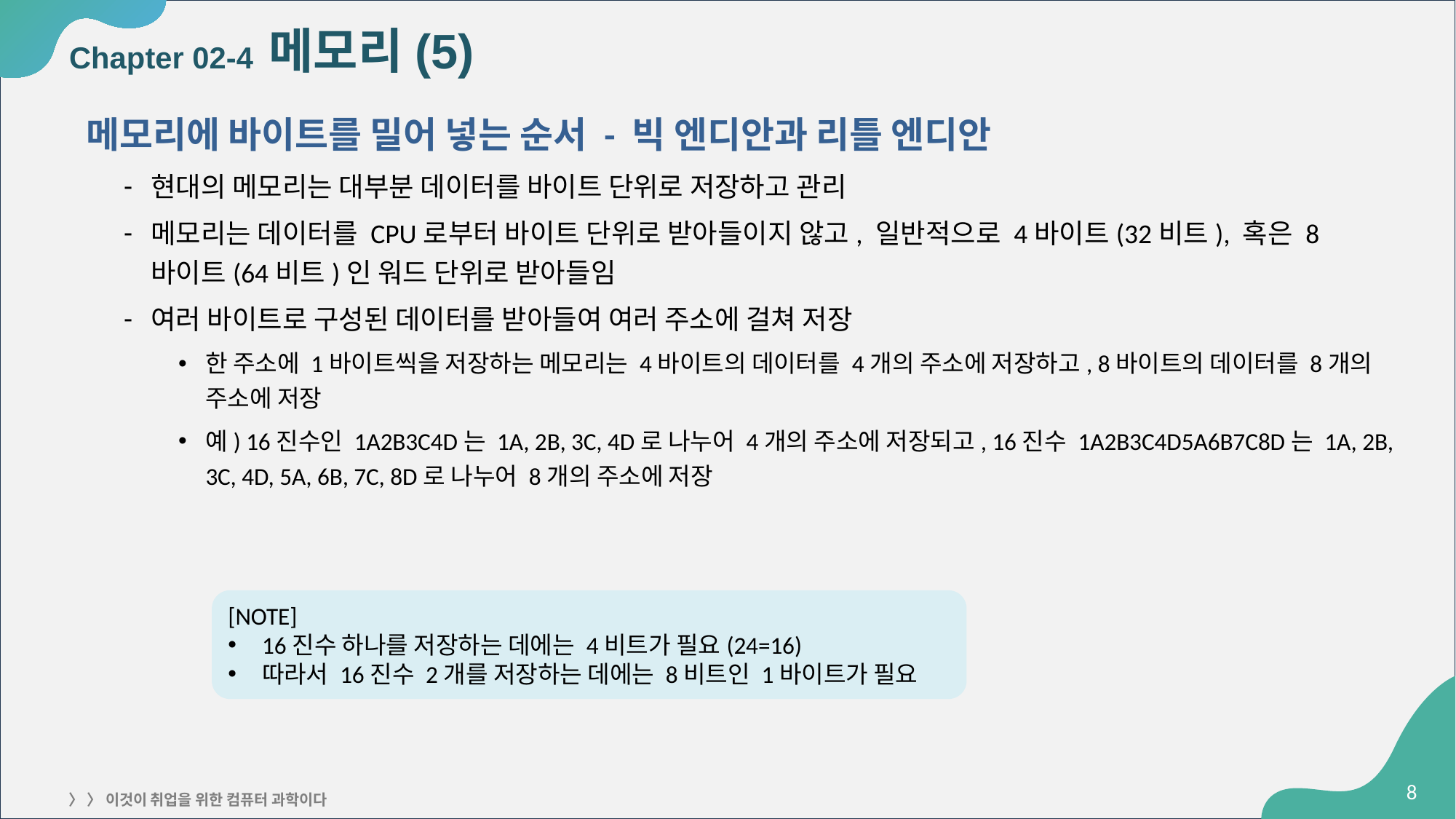

# Chapter 02-4 메모리(5)
 메모리에 바이트를 밀어 넣는 순서 - 빅 엔디안과 리틀 엔디안
현대의 메모리는 대부분 데이터를 바이트 단위로 저장하고 관리
메모리는 데이터를 CPU로부터 바이트 단위로 받아들이지 않고, 일반적으로 4바이트(32비트), 혹은 8바이트(64비트)인 워드 단위로 받아들임
여러 바이트로 구성된 데이터를 받아들여 여러 주소에 걸쳐 저장
한 주소에 1바이트씩을 저장하는 메모리는 4바이트의 데이터를 4개의 주소에 저장하고, 8바이트의 데이터를 8개의 주소에 저장
예) 16진수인 1A2B3C4D는 1A, 2B, 3C, 4D로 나누어 4개의 주소에 저장되고, 16진수 1A2B3C4D5A6B7C8D는 1A, 2B, 3C, 4D, 5A, 6B, 7C, 8D로 나누어 8개의 주소에 저장
[NOTE]
16진수 하나를 저장하는 데에는 4비트가 필요(24=16)
따라서 16진수 2개를 저장하는 데에는 8비트인 1바이트가 필요
8
〉 〉 이것이 취업을 위한 컴퓨터 과학이다